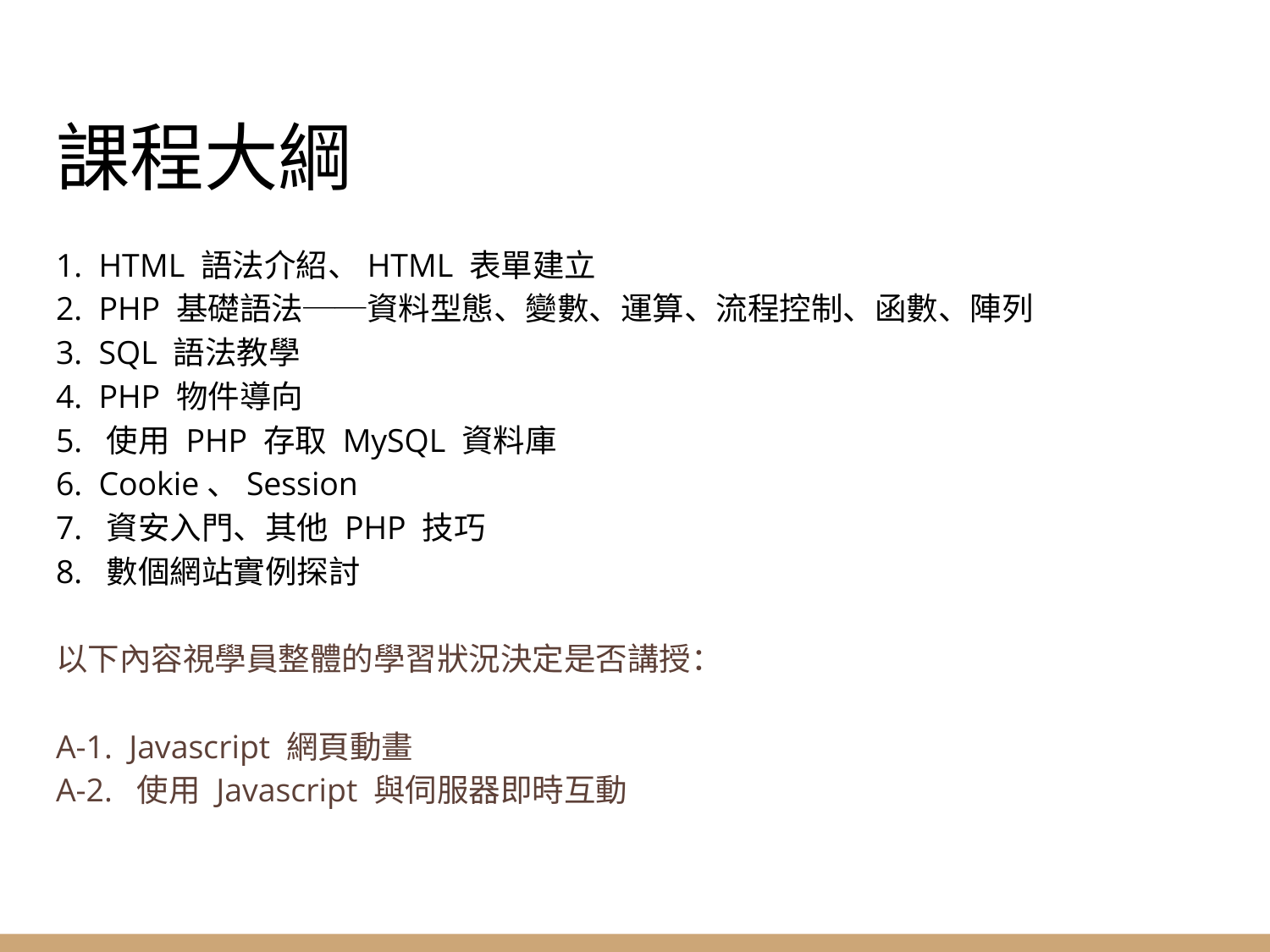

# 課程大綱
1.  HTML 語法介紹、HTML 表單建立
2.  PHP 基礎語法──資料型態、變數、運算、流程控制、函數、陣列
3.  SQL 語法教學
4.  PHP 物件導向
5.  使用 PHP 存取 MySQL 資料庫
6.  Cookie、Session
7.  資安入門、其他 PHP 技巧
8.  數個網站實例探討

以下內容視學員整體的學習狀況決定是否講授：

A-1.  Javascript 網頁動畫
A-2.  使用 Javascript 與伺服器即時互動